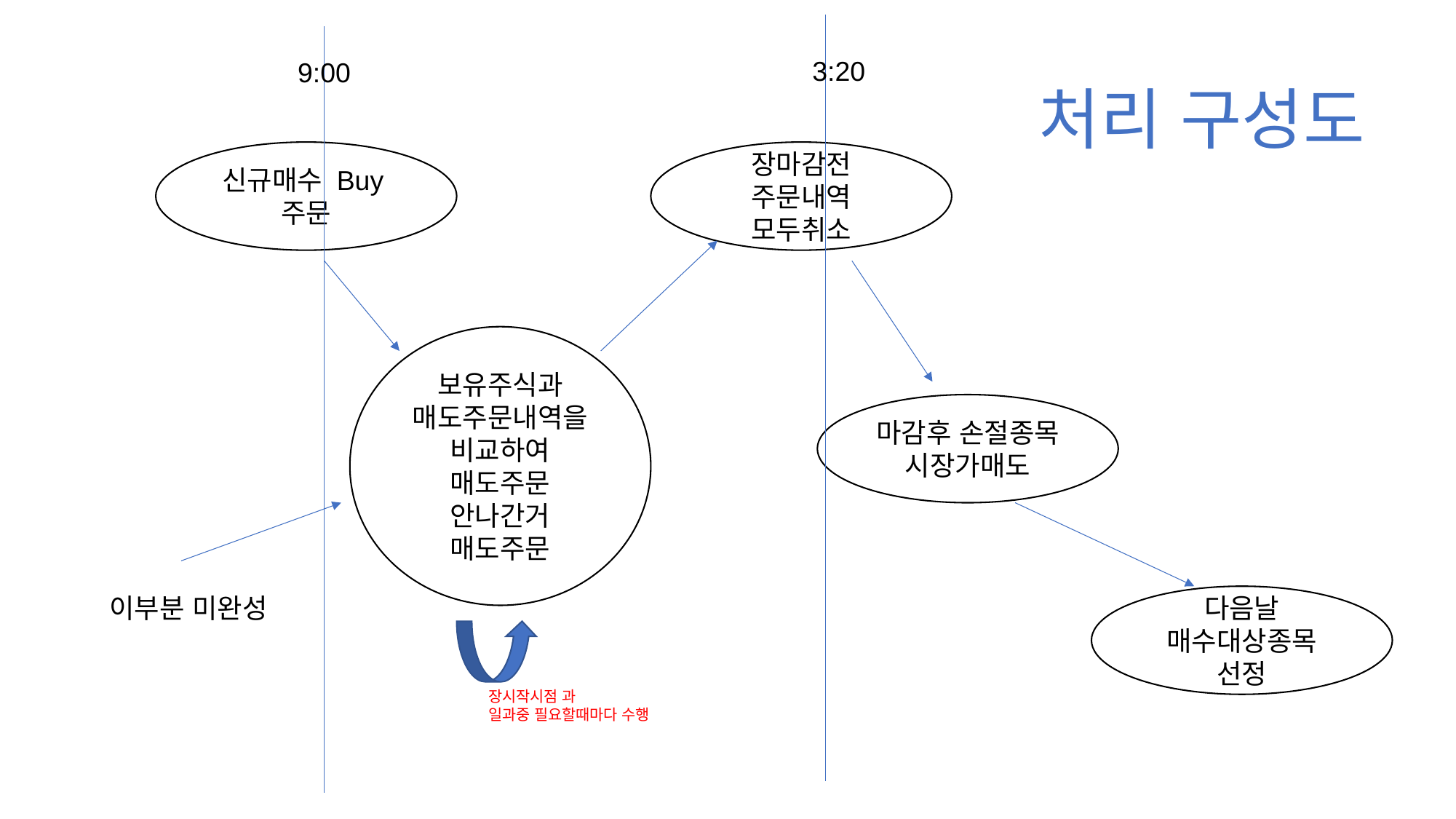

3:20
9:00
처리 구성도
신규매수 Buy주문
장마감전 주문내역 모두취소
보유주식과 매도주문내역을 비교하여 매도주문 안나간거 매도주문
마감후 손절종목 시장가매도
이부분 미완성
다음날
매수대상종목
선정

장시작시점 과
일과중 필요할때마다 수행